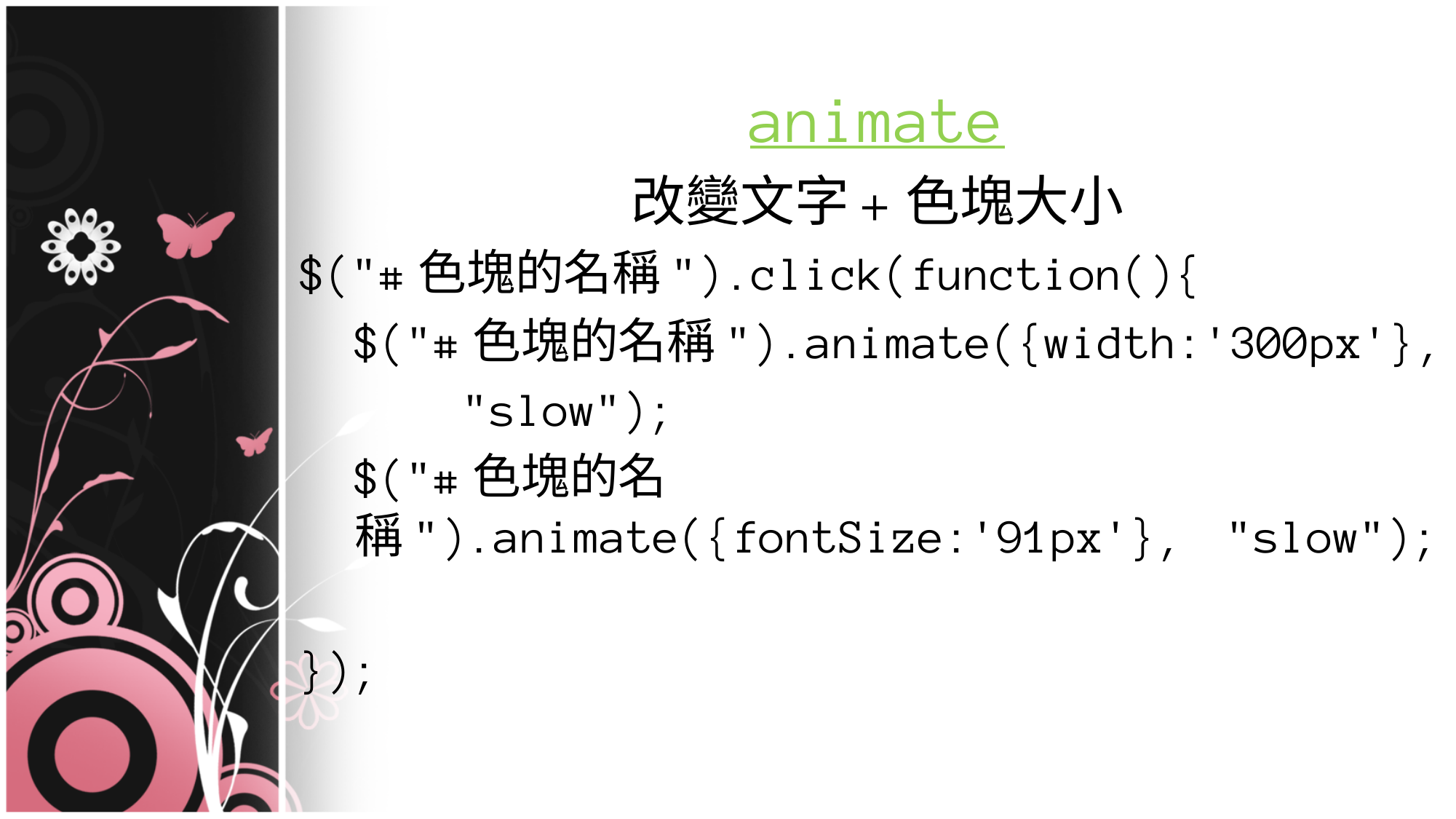

animate
改變文字+色塊大小
$("#色塊的名稱").click(function(){
	$("#色塊的名稱").animate({width:'300px'},
		"slow");
	$("#色塊的名稱").animate({fontSize:'91px'},	"slow");
});